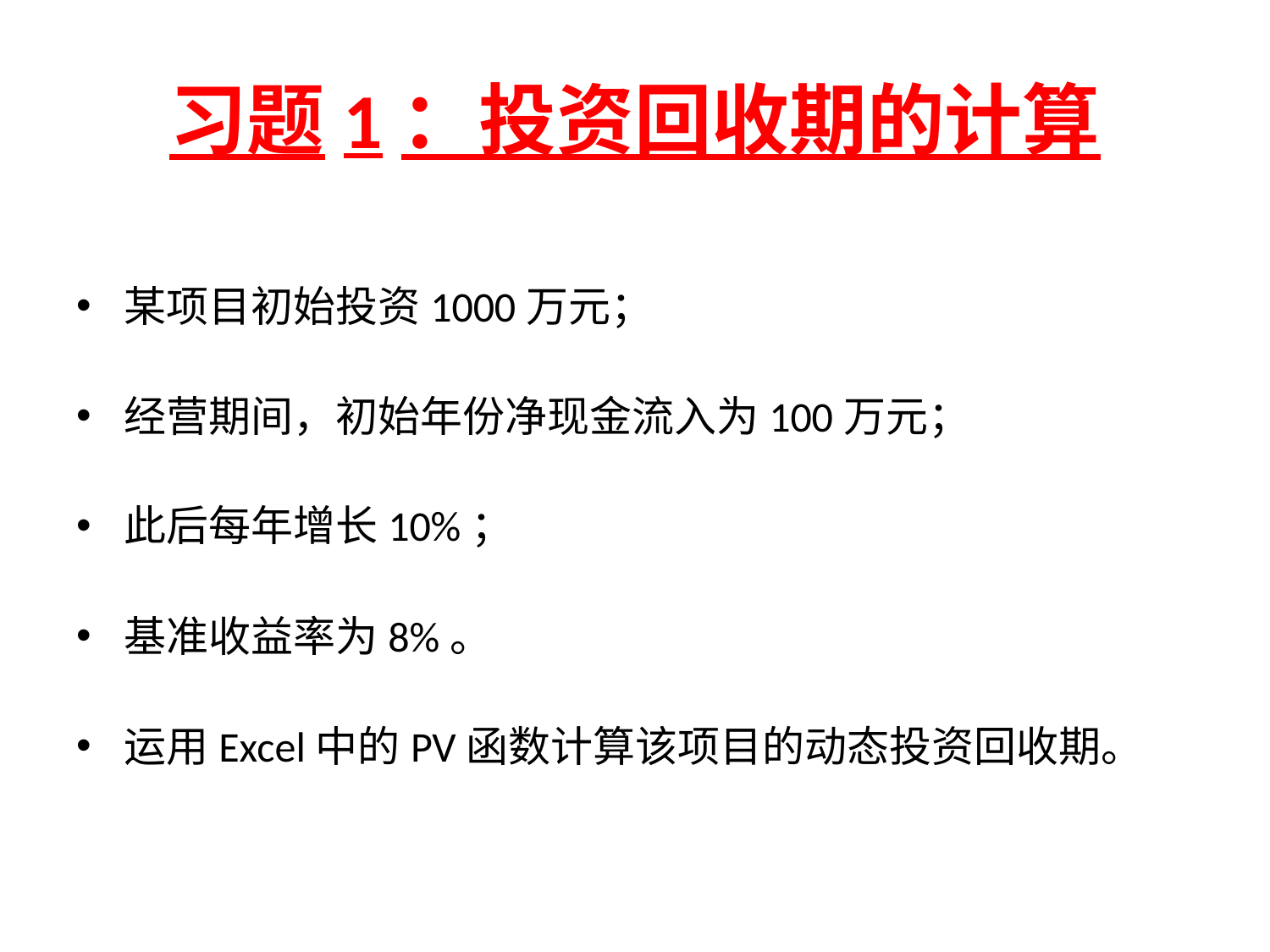

# 习题1：投资回收期的计算
某项目初始投资1000万元；
经营期间，初始年份净现金流入为100万元；
此后每年增长10%；
基准收益率为8%。
运用Excel中的PV函数计算该项目的动态投资回收期。